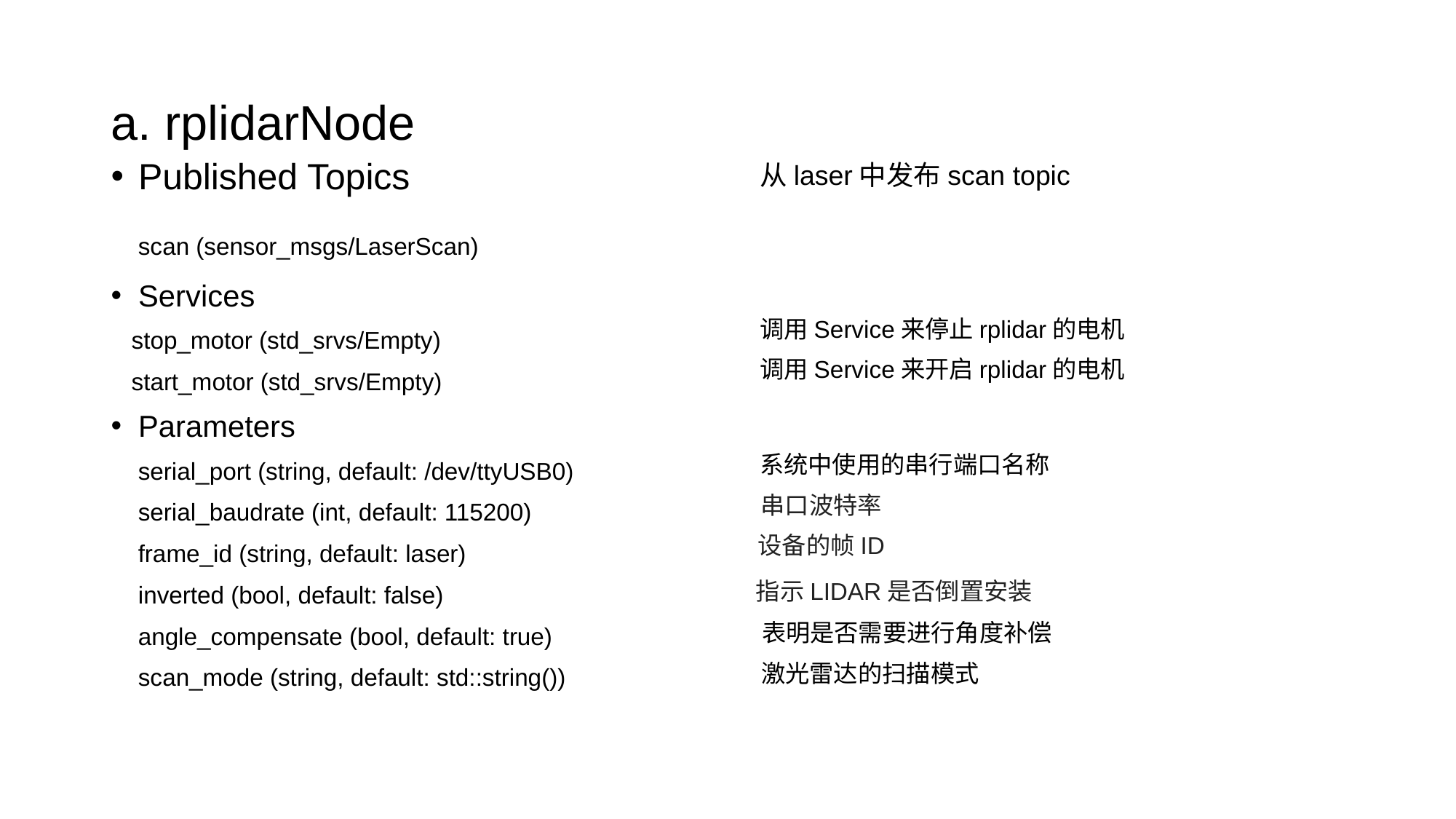

# a. rplidarNode
Published Topics
  scan (sensor_msgs/LaserScan)
Services
   stop_motor (std_srvs/Empty)
   start_motor (std_srvs/Empty)
Parameters
    serial_port (string, default: /dev/ttyUSB0)
    serial_baudrate (int, default: 115200)
    frame_id (string, default: laser)
    inverted (bool, default: false)
    angle_compensate (bool, default: true)
    scan_mode (string, default: std::string())
从laser中发布scan topic

调用Service来停止rplidar的电机
调用Service来开启rplidar的电机
系统中使用的串行端口名称
串口波特率
设备的帧ID
指示LIDAR是否倒置安装
表明是否需要进行角度补偿
激光雷达的扫描模式